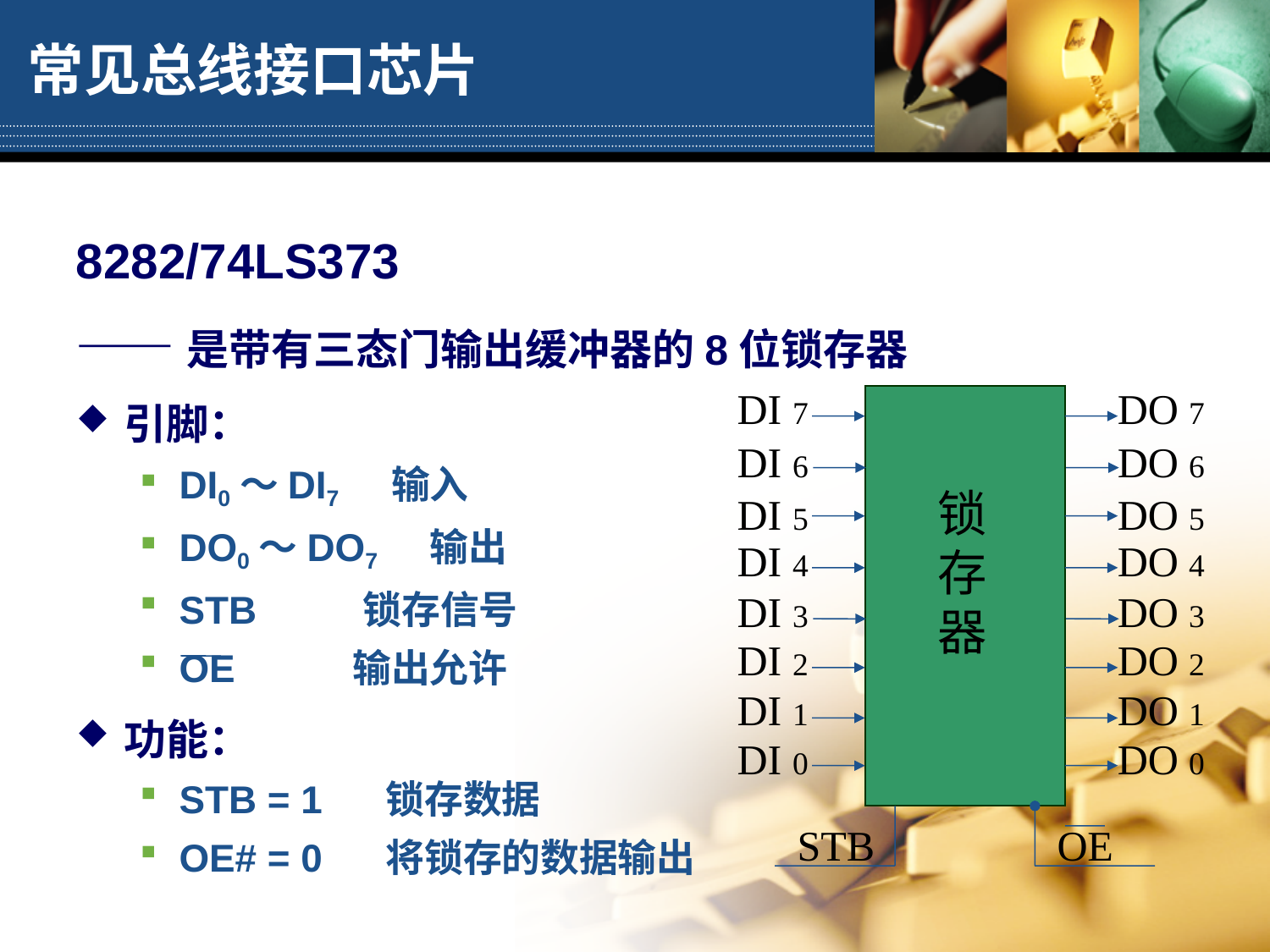

# 常见总线接口芯片
8282/74LS373
——是带有三态门输出缓冲器的8位锁存器
引脚：
DI0～DI7       输入
DO0～DO7       输出
STB         锁存信号
OE          输出允许
功能：
STB = 1     锁存数据
OE# = 0     将锁存的数据输出
DI 7
DO 7

DI 6
DO 6

锁存器
DI 5
DO 5

DI 4
DO 4

DI 3
DO 3

DI 2
DO 2

DI 1
DO 1

DI 0
DO 0

STB
OE